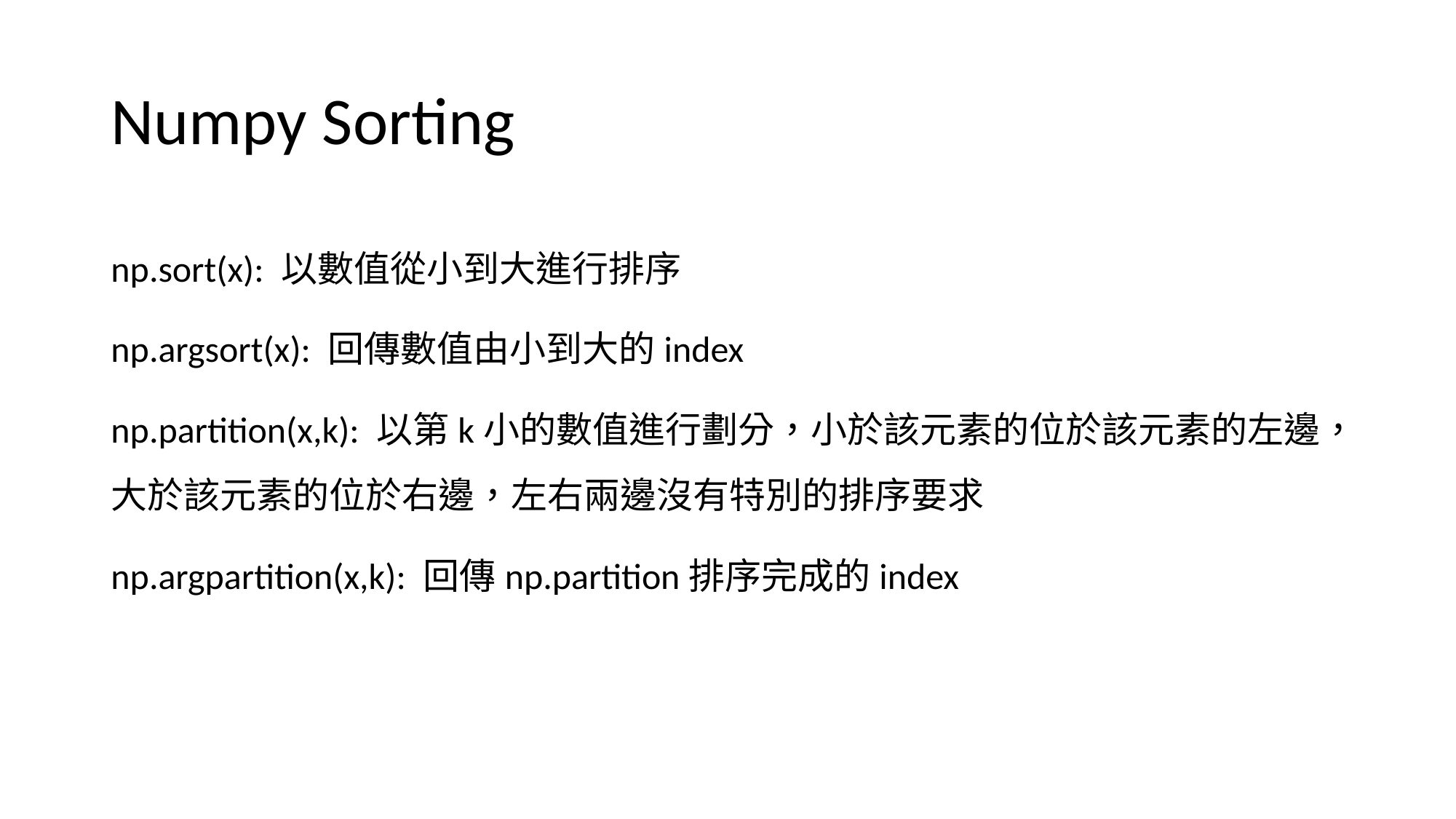

# Numpy Sorting
np.sort(x): 以數值從小到大進行排序
np.argsort(x): 回傳數值由小到大的index
np.partition(x,k): 以第k小的數值進行劃分，小於該元素的位於該元素的左邊，大於該元素的位於右邊，左右兩邊沒有特別的排序要求
np.argpartition(x,k): 回傳np.partition排序完成的index